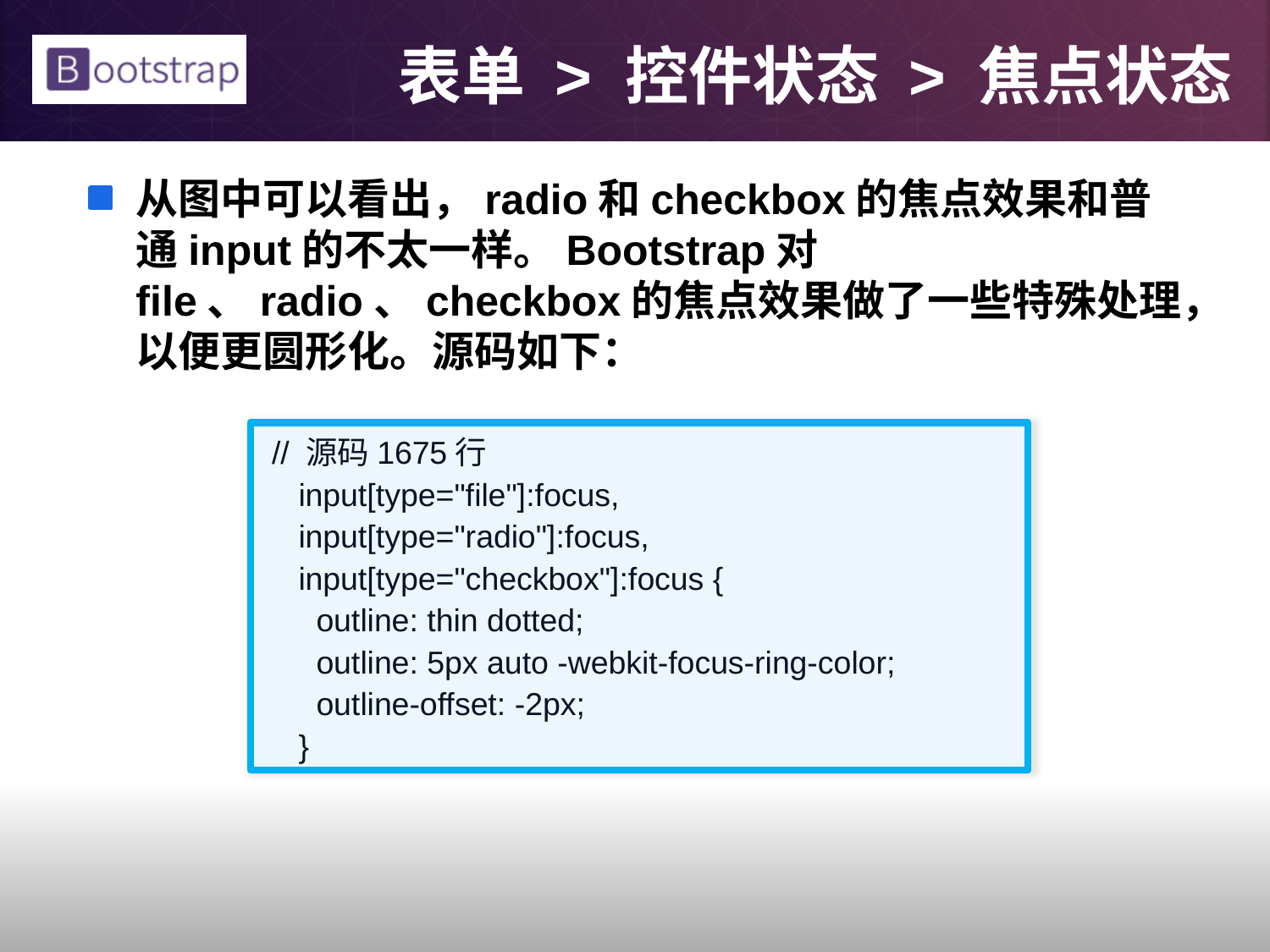

# 表单 > 控件状态 > 焦点状态
从图中可以看出，radio和checkbox的焦点效果和普通input的不太一样。Bootstrap对file、radio、checkbox的焦点效果做了一些特殊处理，以便更圆形化。源码如下：
 // 源码1675行
    input[type="file"]:focus,
    input[type="radio"]:focus,
    input[type="checkbox"]:focus {
      outline: thin dotted;
      outline: 5px auto -webkit-focus-ring-color;
      outline-offset: -2px;
    }